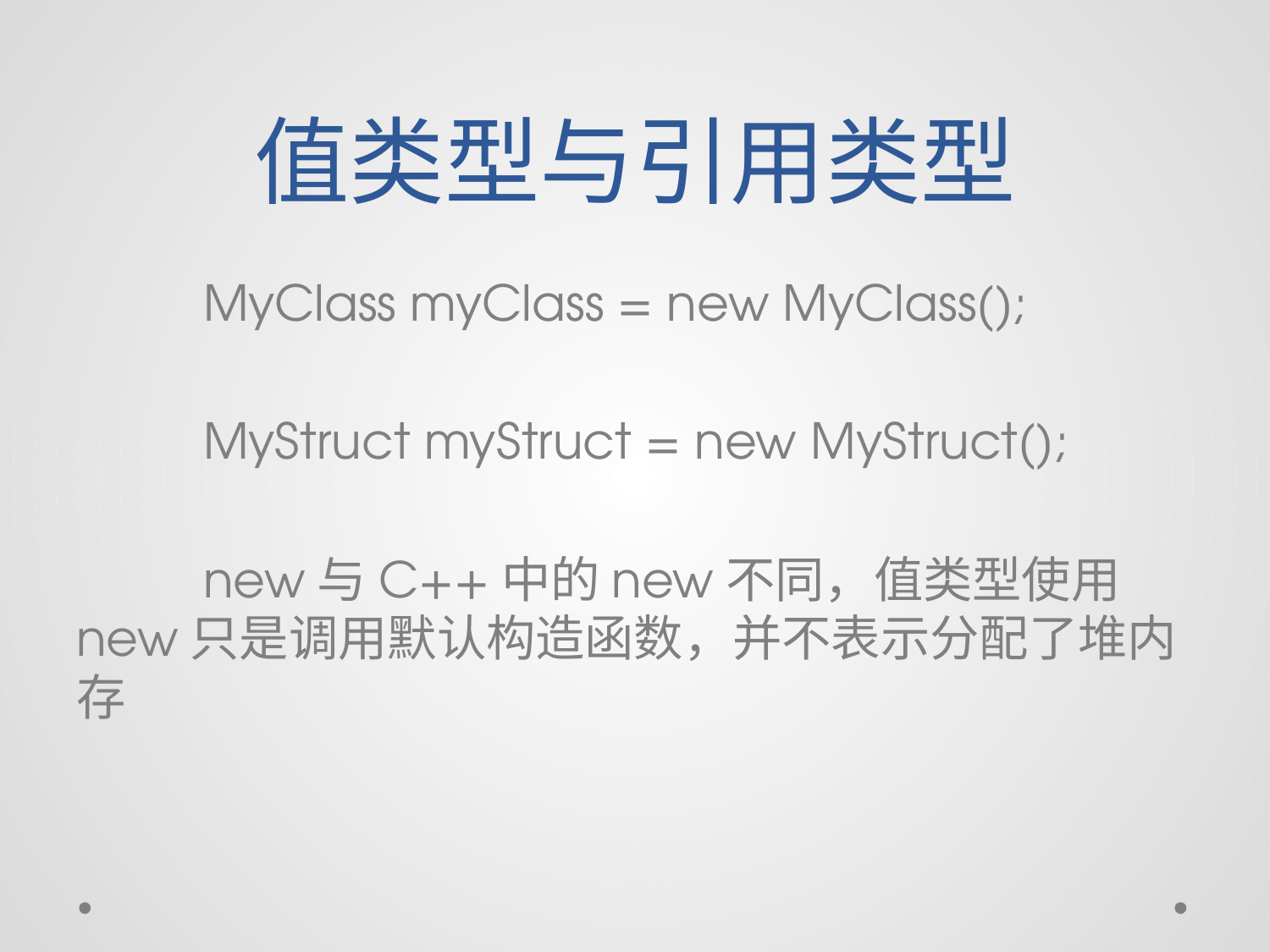

# 值类型与引用类型

	MyClass myClass = new MyClass();

	MyStruct myStruct = new MyStruct();

	new与C++中的new不同，值类型使用new只是调用默认构造函数，并不表示分配了堆内存